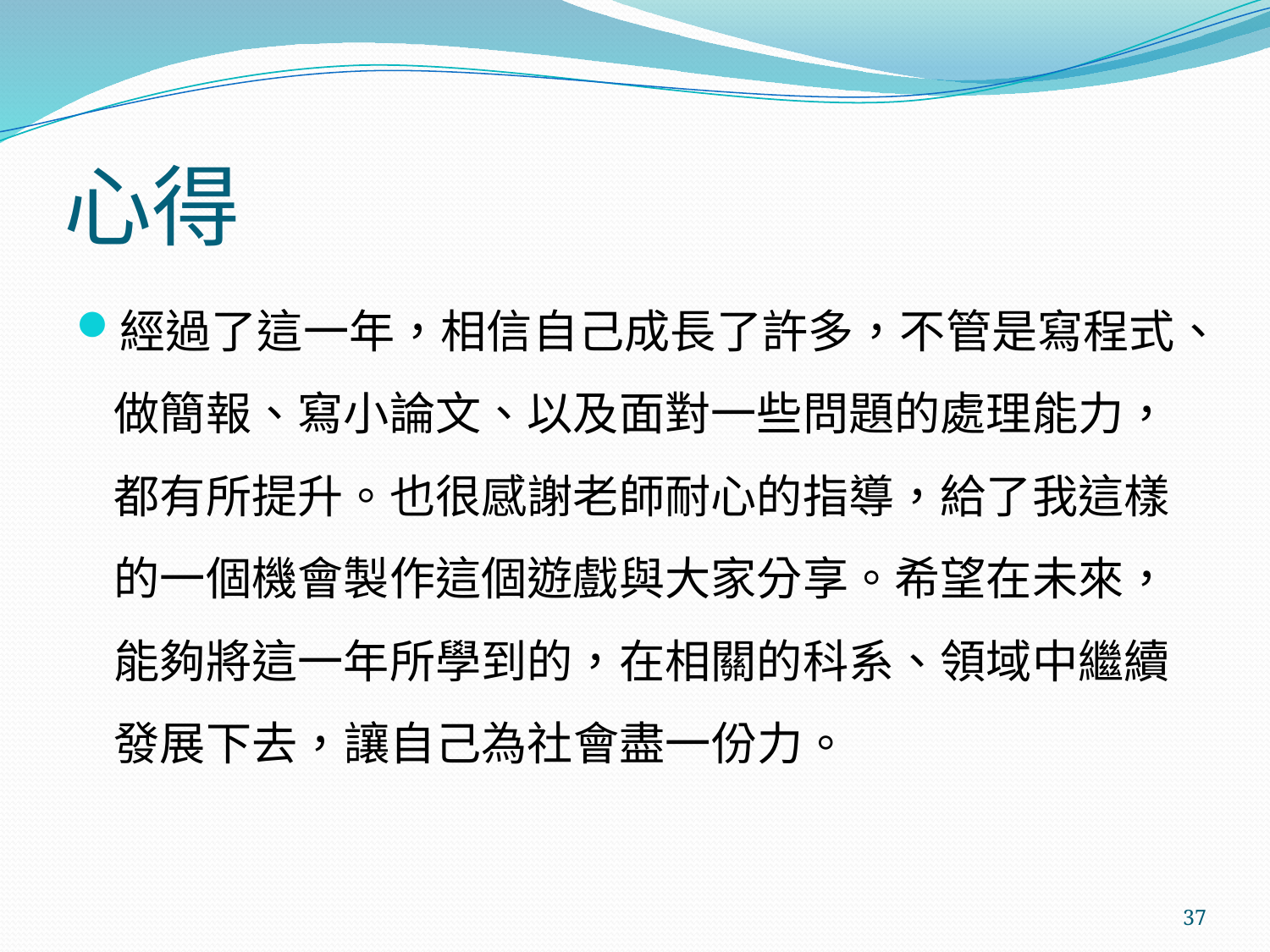

# 心得
經過了這一年，相信自己成長了許多，不管是寫程式、做簡報、寫小論文、以及面對一些問題的處理能力，都有所提升。也很感謝老師耐心的指導，給了我這樣的一個機會製作這個遊戲與大家分享。希望在未來，能夠將這一年所學到的，在相關的科系、領域中繼續發展下去，讓自己為社會盡一份力。
37